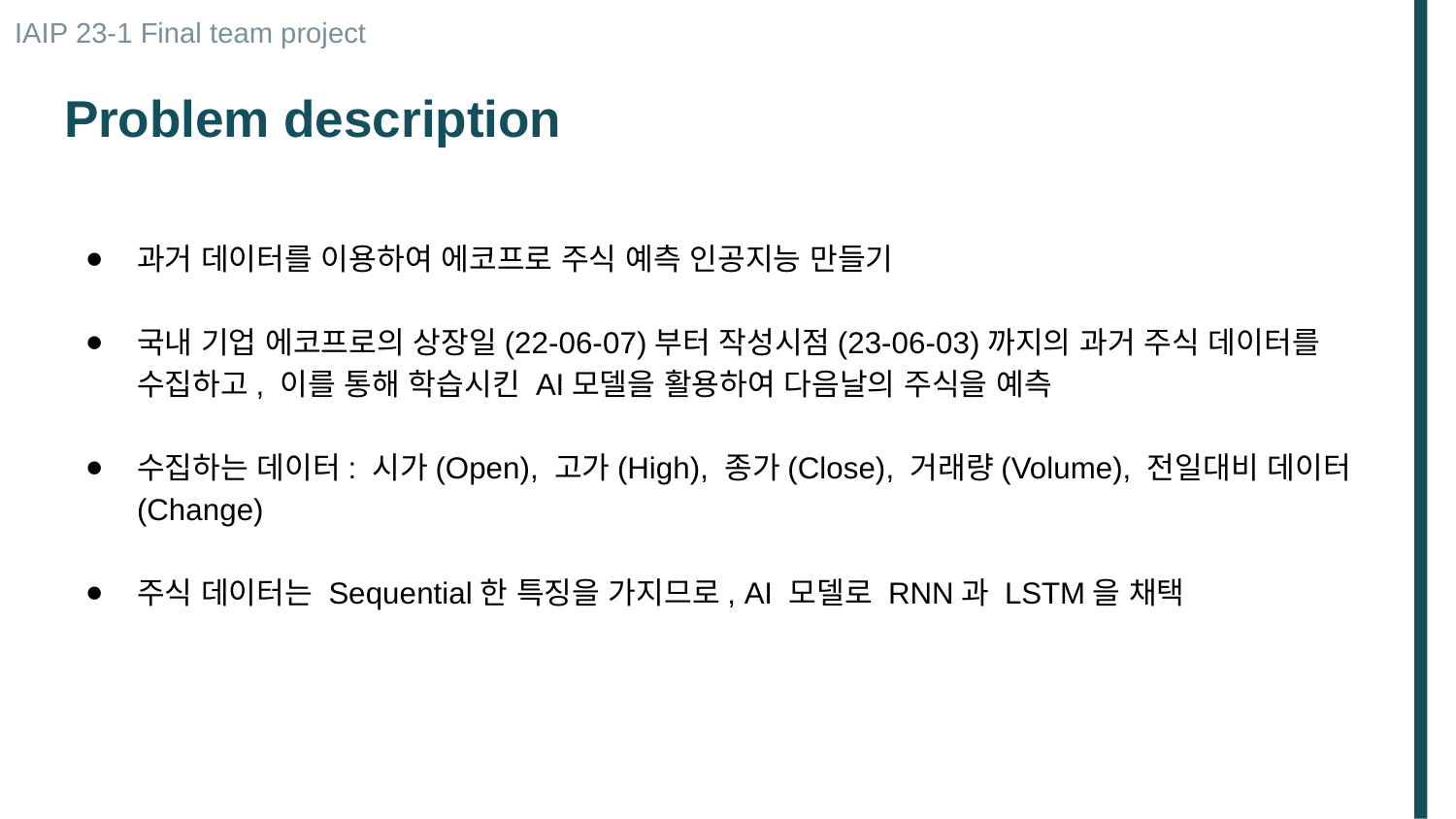

IAIP 23-1 Final team project

# Problem description

과거 데이터를 이용하여 에코프로 주식 예측 인공지능 만들기

국내 기업 에코프로의 상장일(22-06-07)부터 작성시점(23-06-03)까지의 과거 주식 데이터를 수집하고, 이를 통해 학습시킨 AI모델을 활용하여 다음날의 주식을 예측

수집하는 데이터: 시가(Open), 고가(High), 종가(Close), 거래량(Volume), 전일대비 데이터(Change)

주식 데이터는 Sequential한 특징을 가지므로, AI 모델로 RNN과 LSTM을 채택